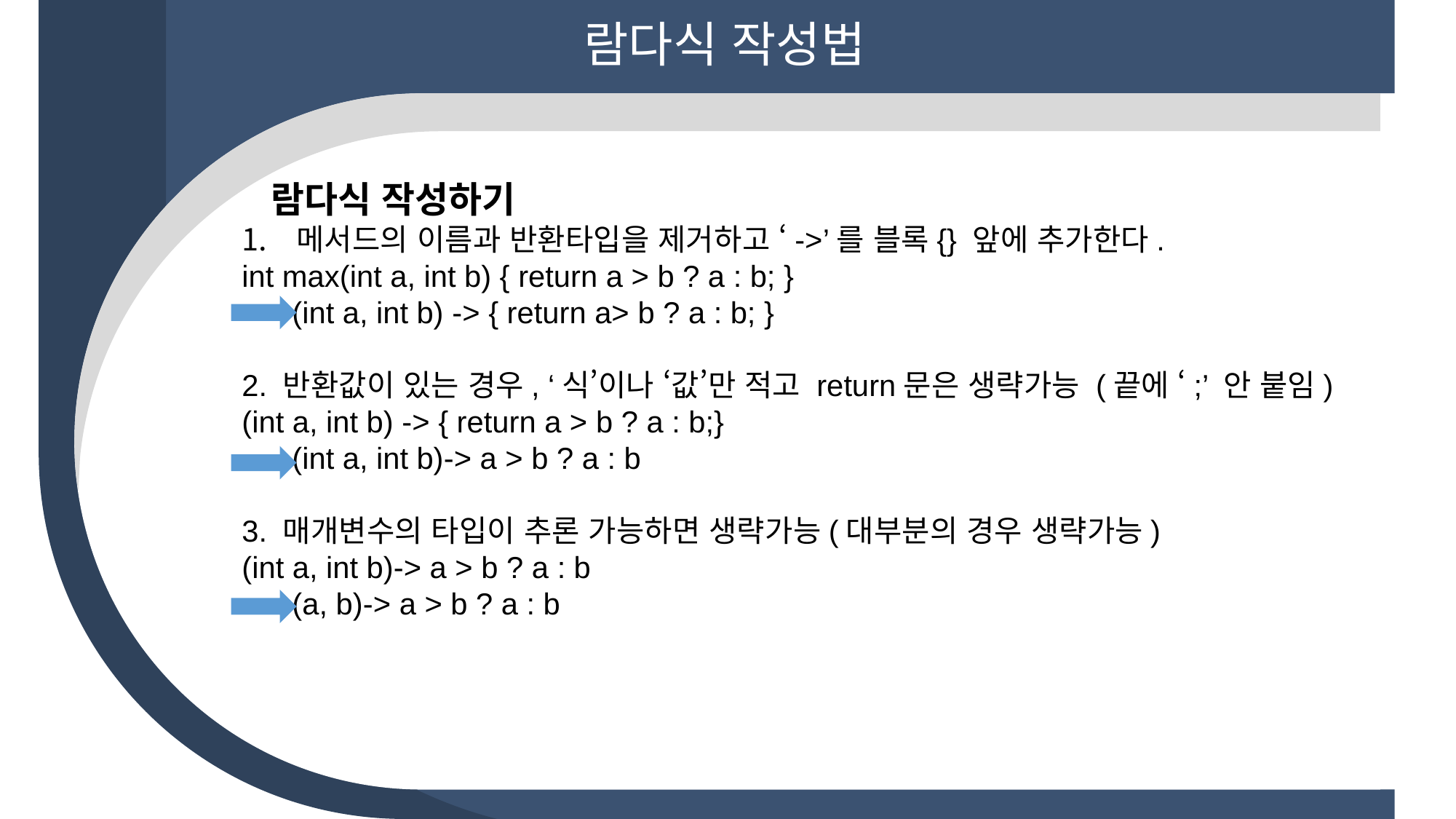

람다식 작성법
  람다식 작성하기
메서드의 이름과 반환타입을 제거하고 ‘->’를 블록{} 앞에 추가한다.
int max(int a, int b) { return a > b ? a : b; }
      (int a, int b) -> { return a> b ? a : b; }

2. 반환값이 있는 경우, ‘식’이나 ‘값’만 적고 return문은 생략가능 (끝에 ‘;’ 안 붙임)
(int a, int b) -> { return a > b ? a : b;}
      (int a, int b)-> a > b ? a : b

3. 매개변수의 타입이 추론 가능하면 생략가능(대부분의 경우 생략가능)
(int a, int b)-> a > b ? a : b
      (a, b)-> a > b ? a : b